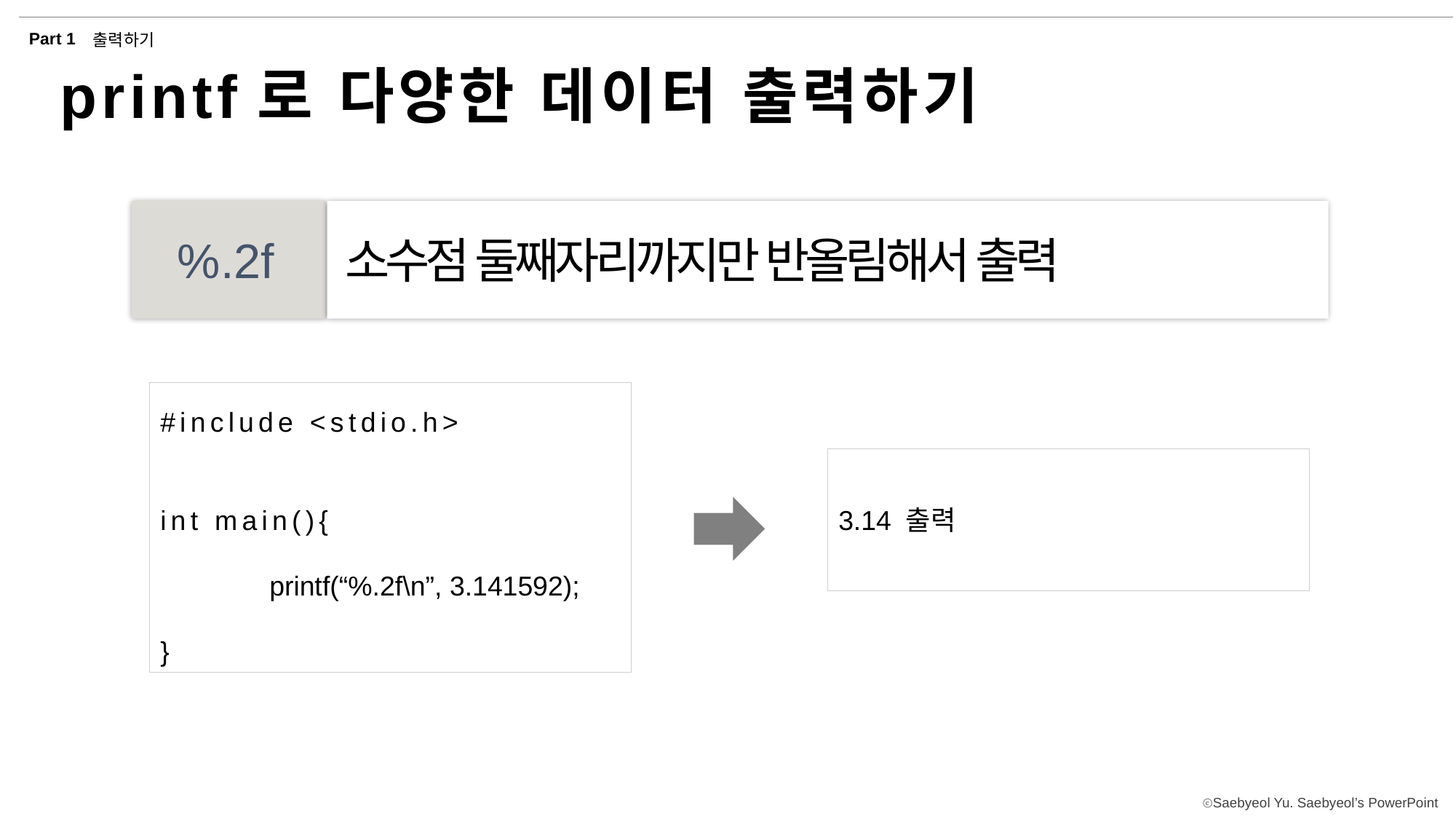

Part 1
출력하기
printf로 다양한 데이터 출력하기

%.2f
소수점 둘째자리까지만 반올림해서 출력
#include <stdio.h>

int main(){

	printf(“%.2f\n”, 3.141592);

}

3.14 출력